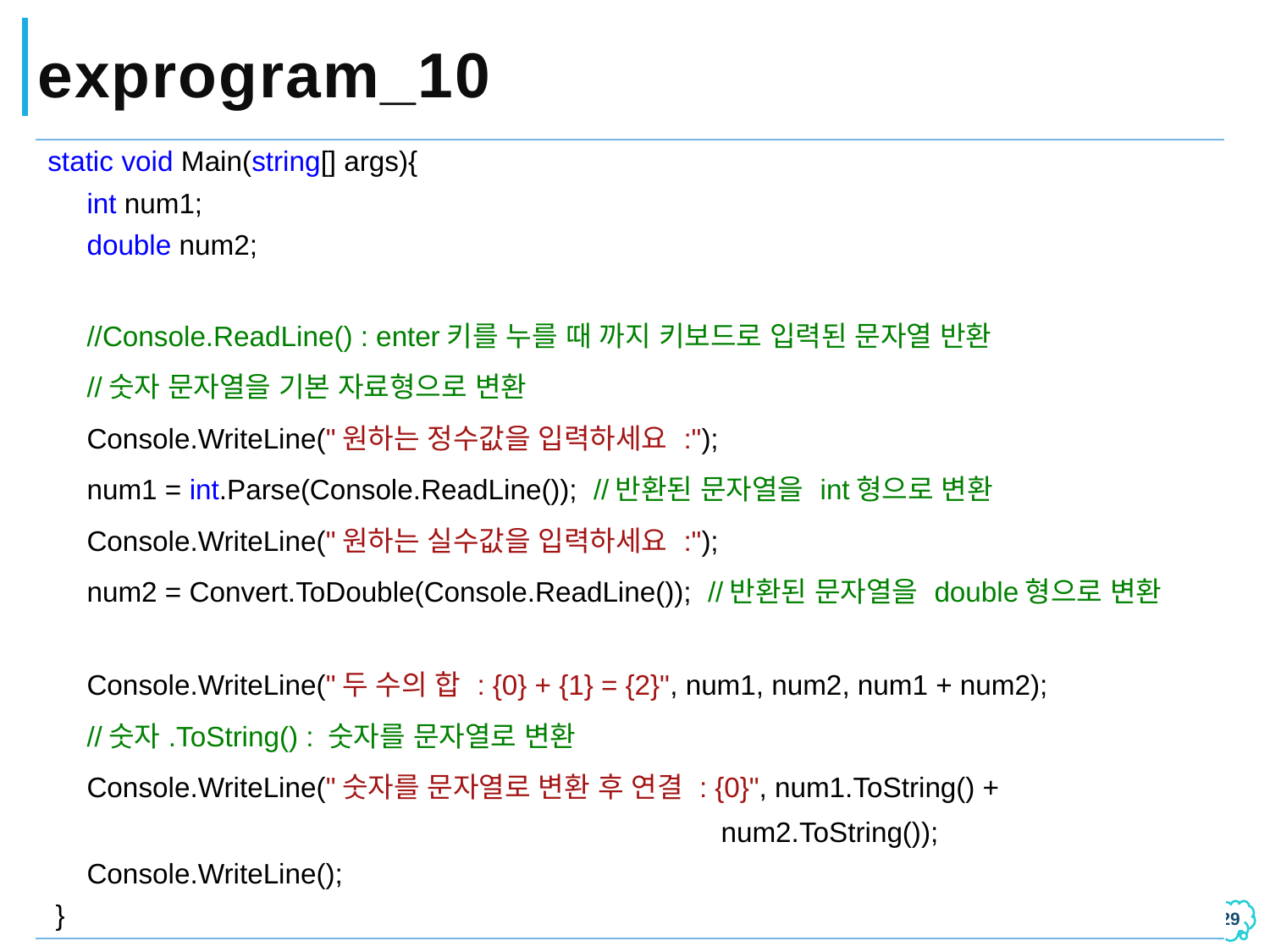

# exprogram_10
| static void Main(string[] args){ int num1; double num2; //Console.ReadLine() : enter키를 누를 때 까지 키보드로 입력된 문자열 반환 //숫자 문자열을 기본 자료형으로 변환 Console.WriteLine("원하는 정수값을 입력하세요 :"); num1 = int.Parse(Console.ReadLine()); //반환된 문자열을 int형으로 변환 Console.WriteLine("원하는 실수값을 입력하세요 :"); num2 = Convert.ToDouble(Console.ReadLine()); //반환된 문자열을 double형으로 변환 Console.WriteLine("두 수의 합 : {0} + {1} = {2}", num1, num2, num1 + num2); //숫자.ToString() : 숫자를 문자열로 변환 Console.WriteLine("숫자를 문자열로 변환 후 연결 : {0}", num1.ToString() + num2.ToString()); Console.WriteLine(); } |
| --- |
29